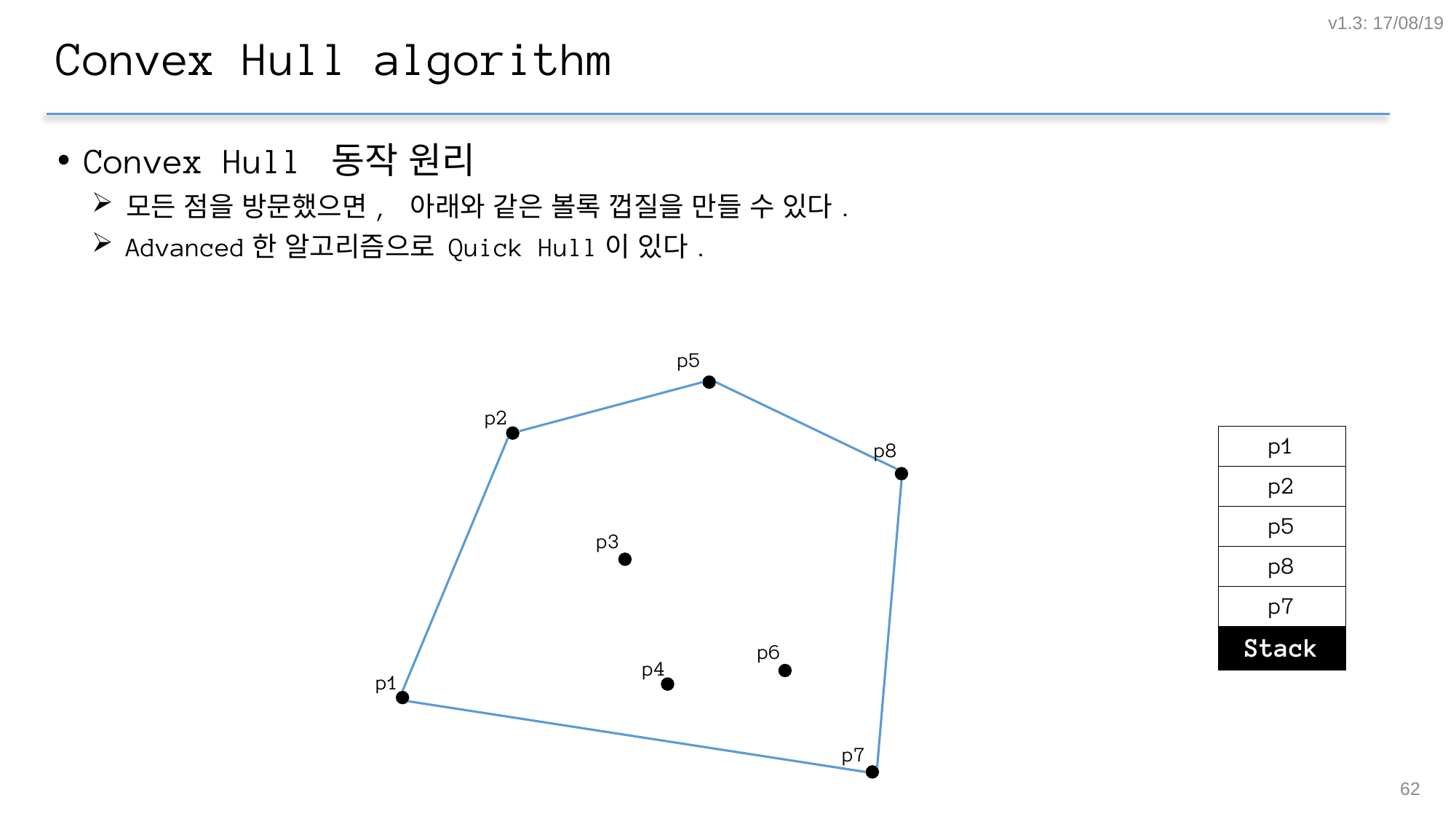

v1.3: 17/08/19
# Convex Hull algorithm
Convex Hull 동작 원리
모든 점을 방문했으면, 아래와 같은 볼록 껍질을 만들 수 있다.
Advanced한 알고리즘으로 Quick Hull이 있다.
p5

p2

| p1 |
| --- |
| p2 |
| p5 |
| p8 |
| p7 |
| Stack |
p8

p3

p6
p4
p1

p7

62